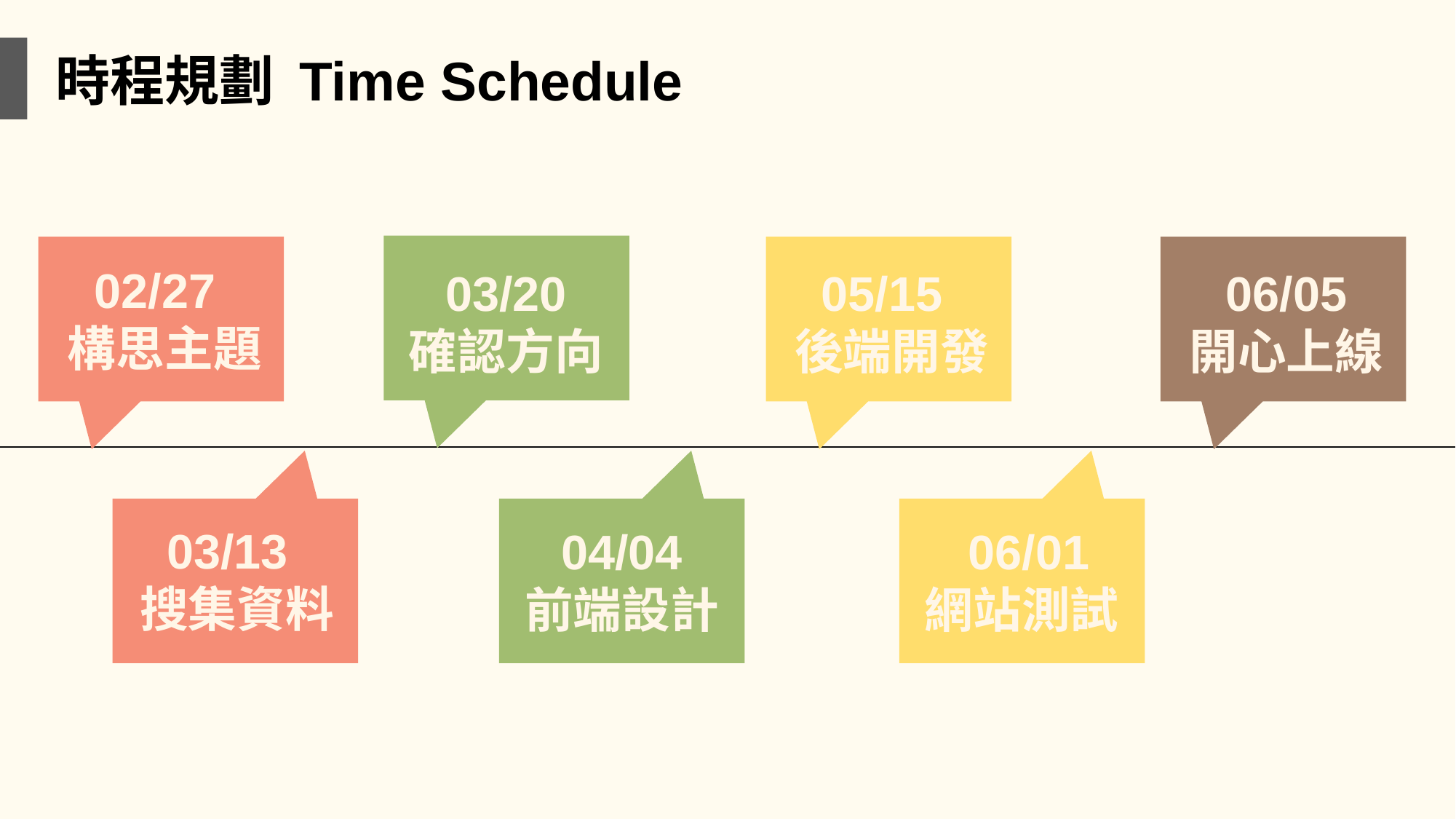

時程規劃 Time Schedule

  02/27
構思主題
03/20
確認方向
  05/15
後端開發
06/05
開心上線

  03/13
搜集資料
04/04
前端設計
 06/01
網站測試